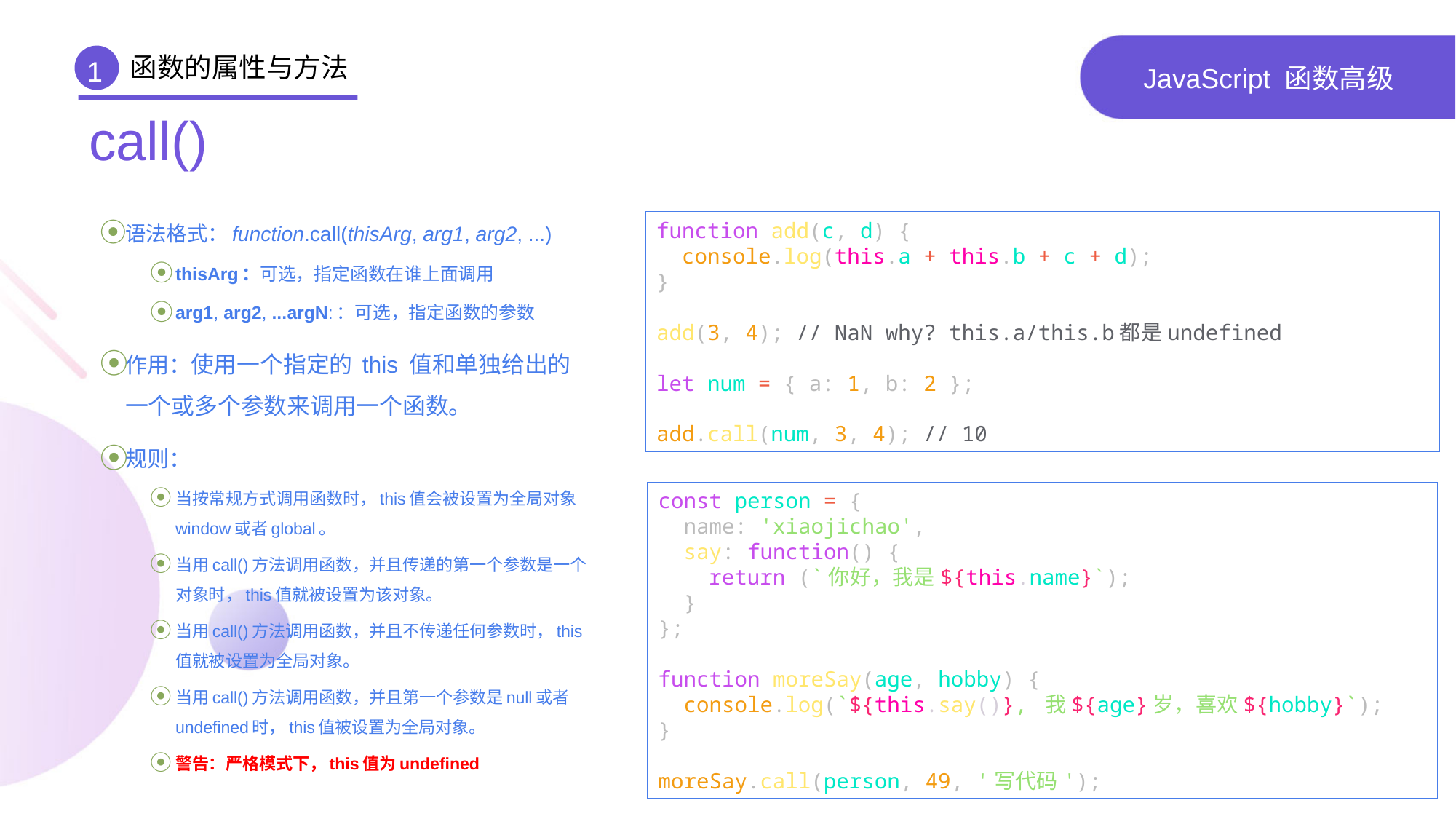

函数的属性与方法
1
# JavaScript 函数高级
call()
语法格式：function.call(thisArg, arg1, arg2, ...)
thisArg：可选，指定函数在谁上面调用
arg1, arg2, ...argN:：可选，指定函数的参数
作用：使用一个指定的 this 值和单独给出的一个或多个参数来调用一个函数。
规则：
当按常规方式调用函数时，this值会被设置为全局对象window或者global。
当用call()方法调用函数，并且传递的第一个参数是一个对象时，this值就被设置为该对象。
当用call()方法调用函数，并且不传递任何参数时，this值就被设置为全局对象。
当用call()方法调用函数，并且第一个参数是null或者undefined时，this值被设置为全局对象。
警告：严格模式下，this值为undefined

function add(c, d) {
  console.log(this.a + this.b + c + d);
}
add(3, 4); // NaN why? this.a/this.b都是undefined
let num = { a: 1, b: 2 };
add.call(num, 3, 4); // 10
const person = {
  name: 'xiaojichao',
  say: function() {
    return (`你好，我是${this.name}`);
  }
};
function moreSay(age, hobby) {
  console.log(`${this.say()}, 我${age}岁，喜欢${hobby}`);
}
moreSay.call(person, 49, '写代码');